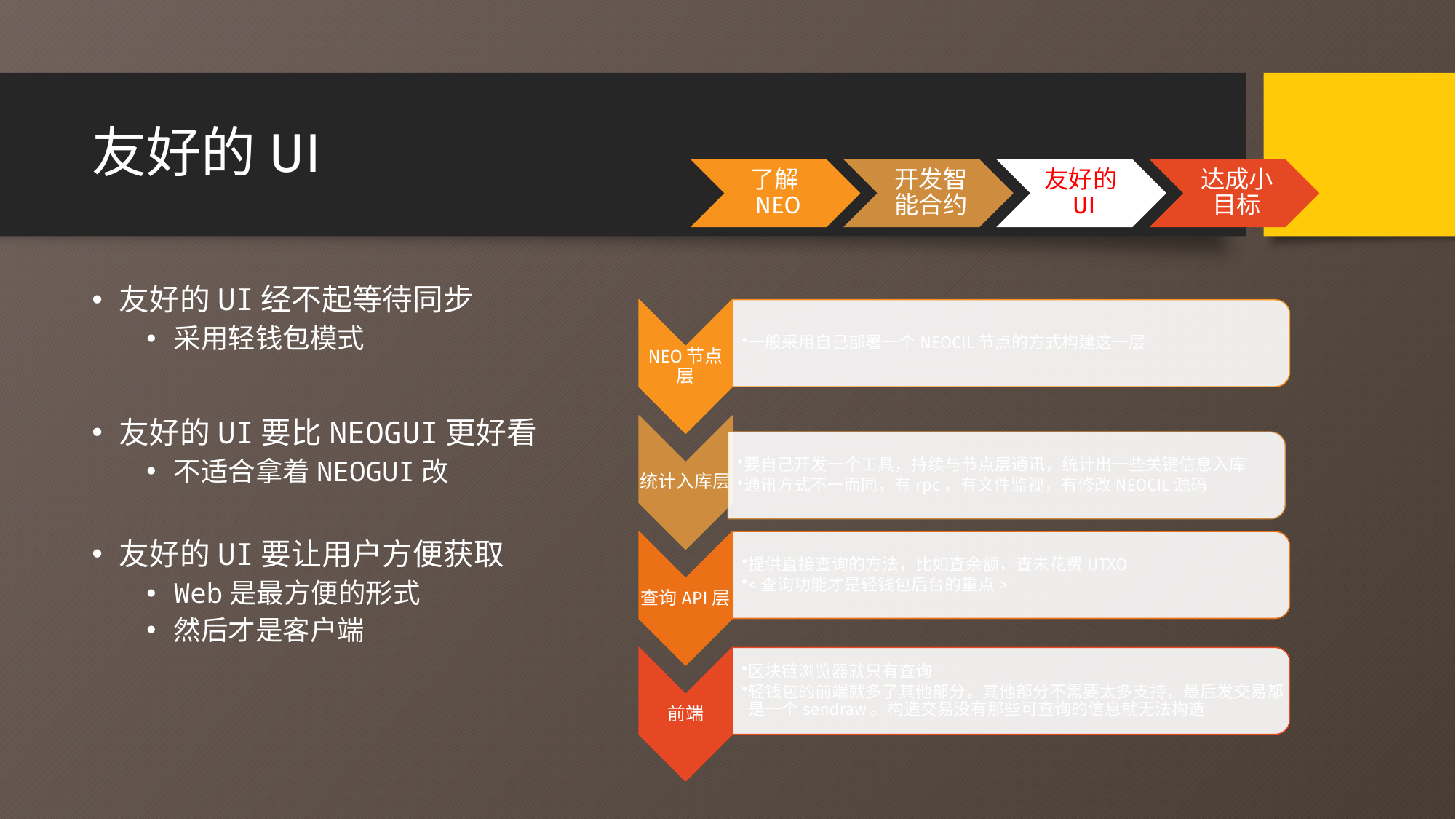

了解NEO
开发智能合约
友好的UI
达成小目标
# 友好的UI
友好的UI经不起等待同步
采用轻钱包模式

友好的UI要比NEOGUI更好看
不适合拿着NEOGUI改

友好的UI要让用户方便获取
Web是最方便的形式
然后才是客户端

NEO节点层
一般采用自己部署一个NEOCIL节点的方式构建这一层
统计入库层
要自己开发一个工具，持续与节点层通讯，统计出一些关键信息入库
通讯方式不一而同，有rpc，有文件监视，有修改NEOCIL源码
查询API层
提供直接查询的方法，比如查余额，查未花费UTXO
<查询功能才是轻钱包后台的重点>
前端
区块链浏览器就只有查询
轻钱包的前端就多了其他部分，其他部分不需要太多支持，最后发交易都是一个sendraw。构造交易没有那些可查询的信息就无法构造